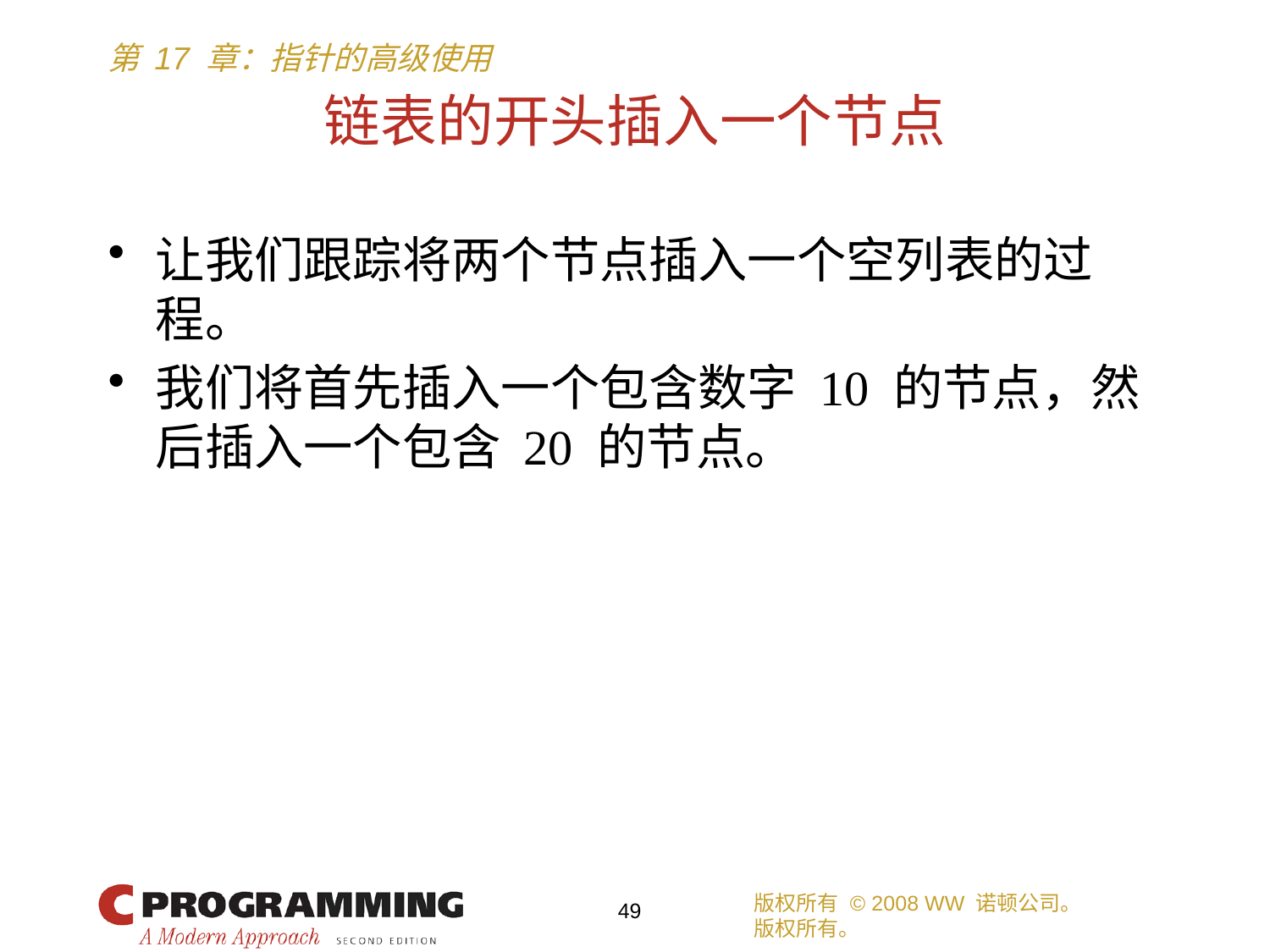

# 链表的开头插入一个节点
让我们跟踪将两个节点插入一个空列表的过程。
我们将首先插入一个包含数字 10 的节点，然后插入一个包含 20 的节点。
版权所有 © 2008 WW 诺顿公司。
版权所有。
49